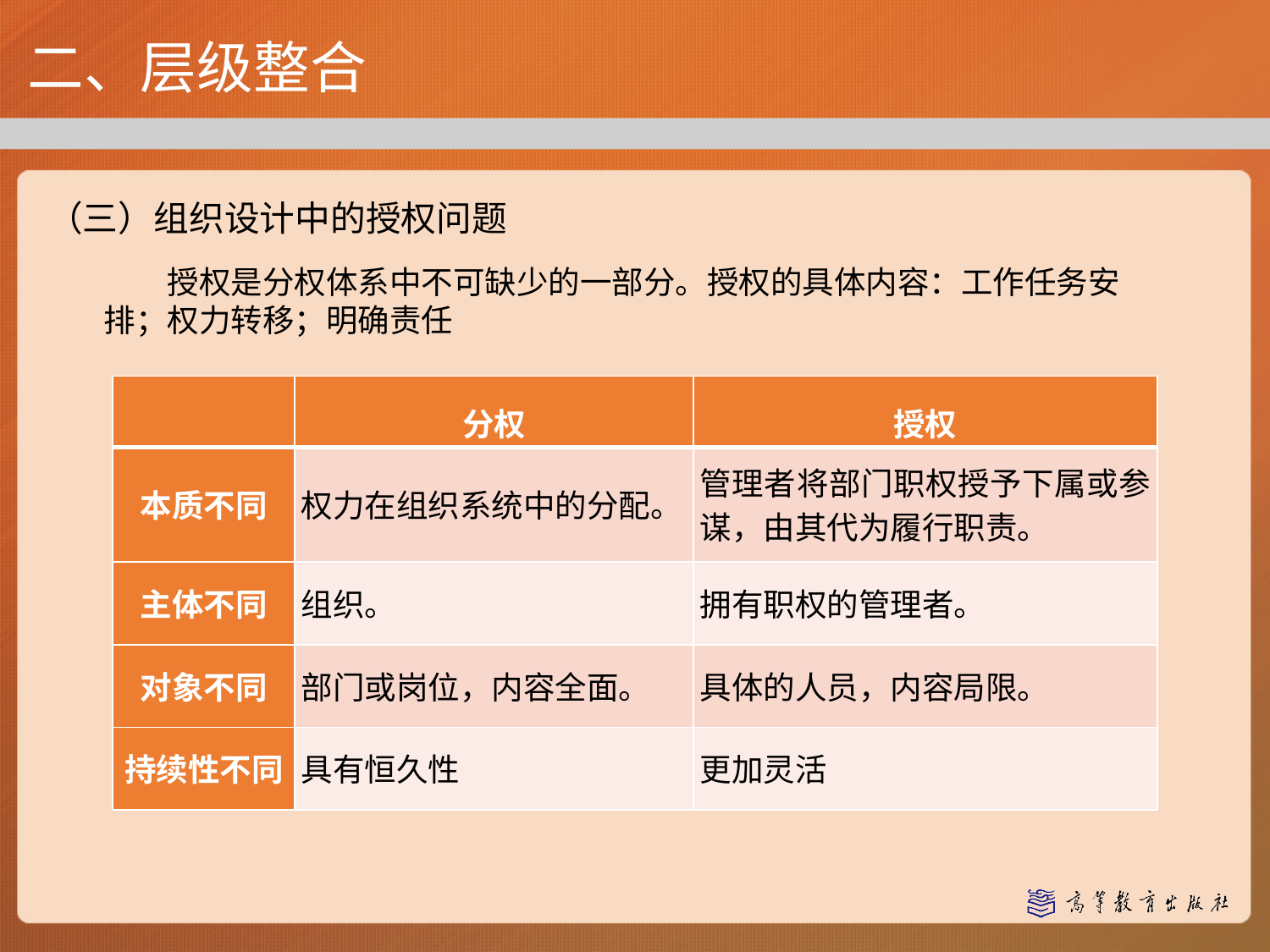

二、层级整合
（三）组织设计中的授权问题
授权是分权体系中不可缺少的一部分。授权的具体内容：工作任务安排；权力转移；明确责任
|  | 分权 | 授权 |
| --- | --- | --- |
| 本质不同 | 权力在组织系统中的分配。 | 管理者将部门职权授予下属或参谋，由其代为履行职责。 |
| 主体不同 | 组织。 | 拥有职权的管理者。 |
| 对象不同 | 部门或岗位，内容全面。 | 具体的人员，内容局限。 |
| 持续性不同 | 具有恒久性 | 更加灵活 |